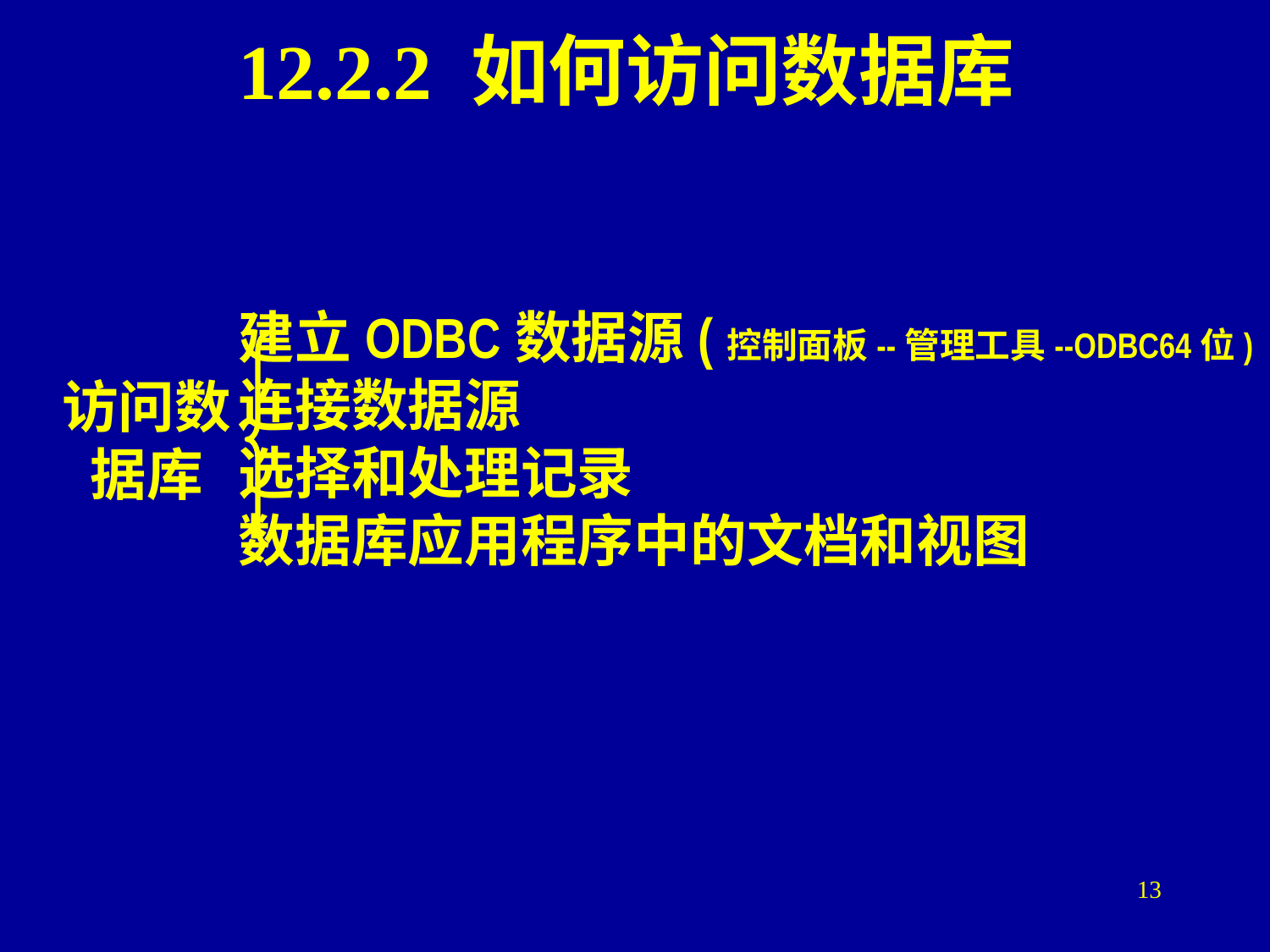

# 12.2.2 如何访问数据库
建立ODBC数据源(控制面板--管理工具--ODBC64位)
连接数据源
选择和处理记录
数据库应用程序中的文档和视图

访问数据库
13